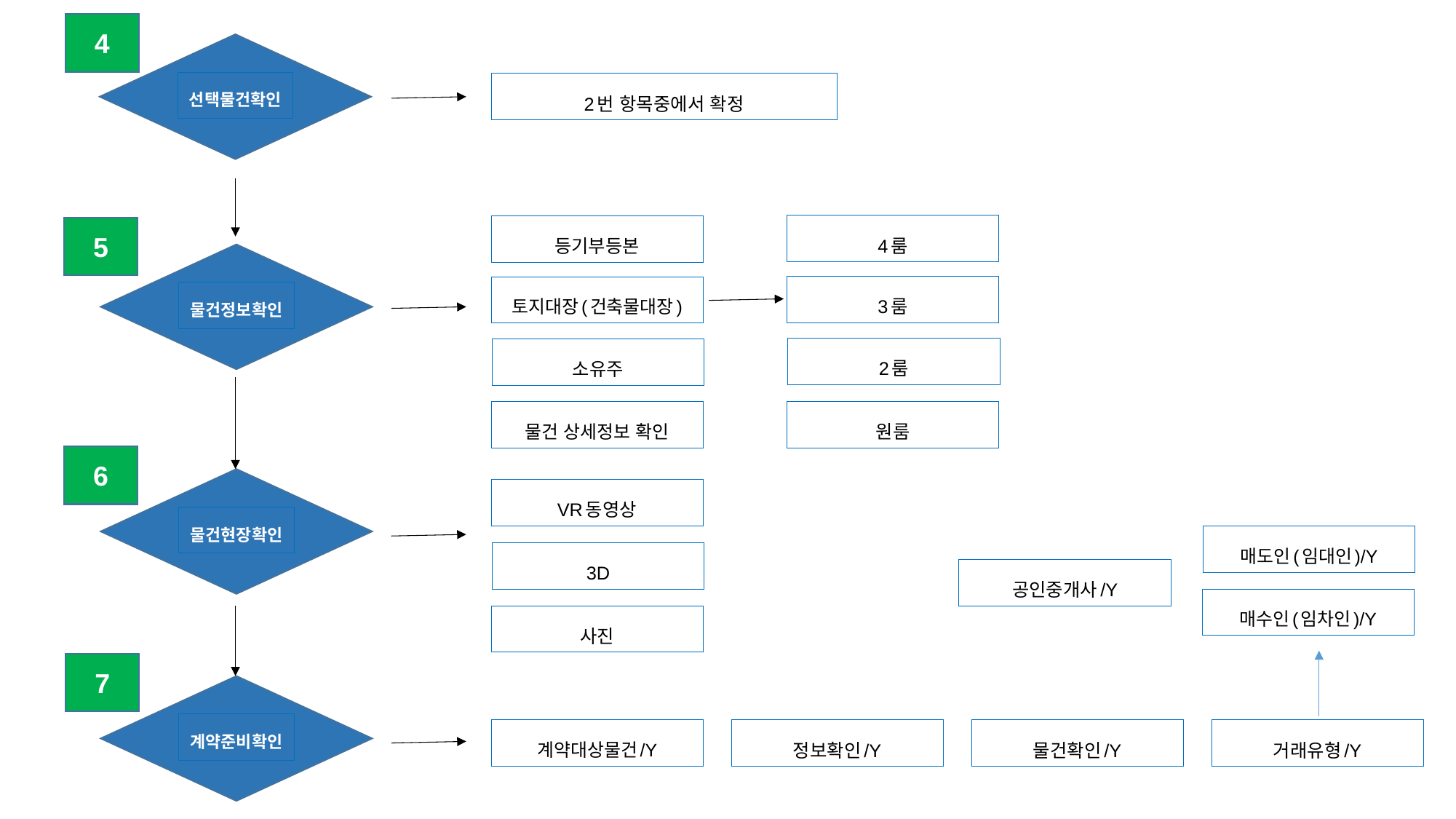

4

선택물건확인
2번 항목중에서 확정
4룸
등기부등본
5

3룸
토지대장(건축물대장)
물건정보확인
2룸
소유주
원룸
물건 상세정보 확인
6

VR동영상
물건현장확인
매도인(임대인)/Y
3D
공인중개사/Y
매수인(임차인)/Y
사진
7

계약준비확인
계약대상물건/Y
정보확인/Y
물건확인/Y
거래유형/Y